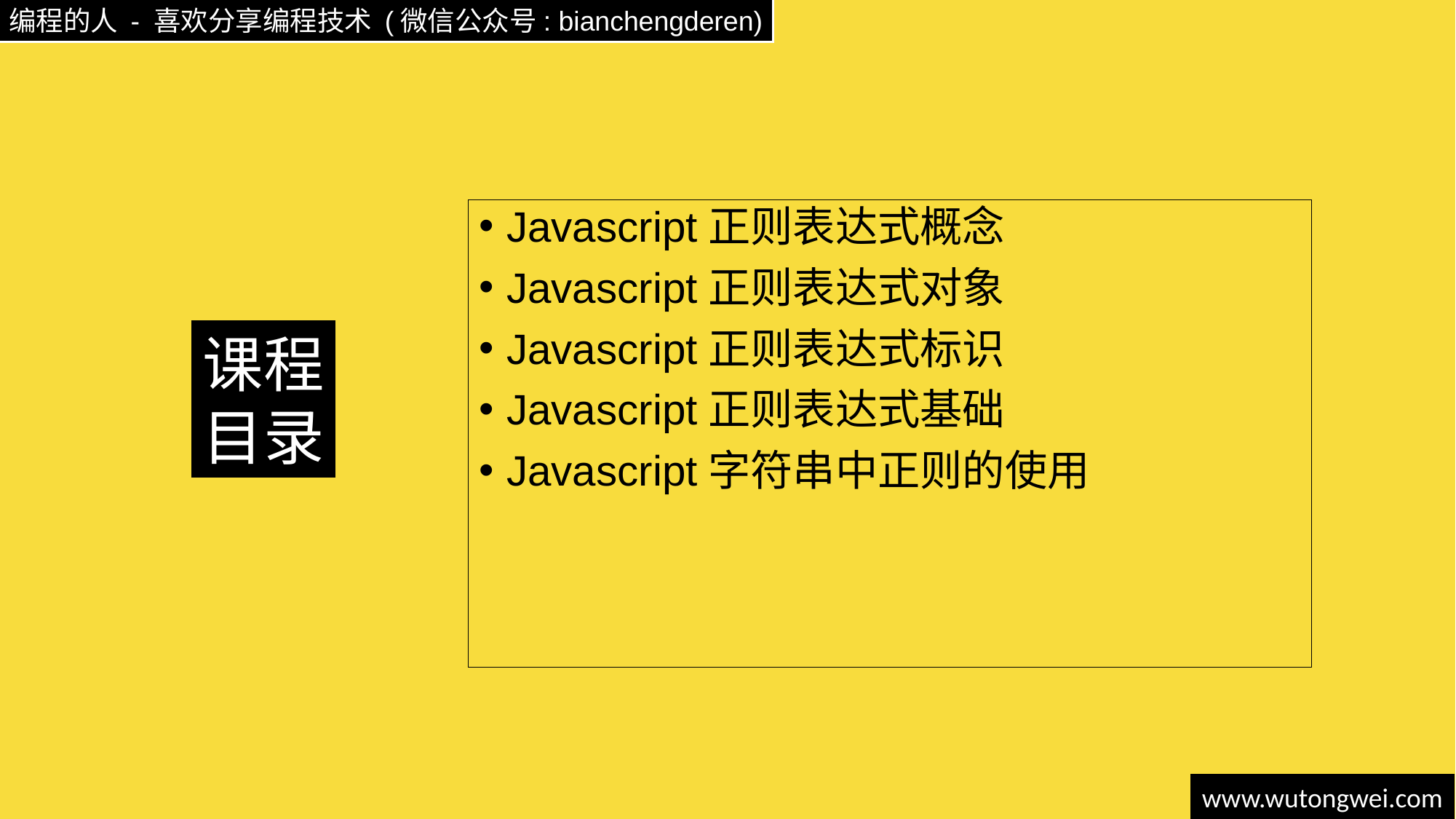

Javascript正则表达式概念
Javascript正则表达式对象
Javascript正则表达式标识
Javascript正则表达式基础
Javascript字符串中正则的使用